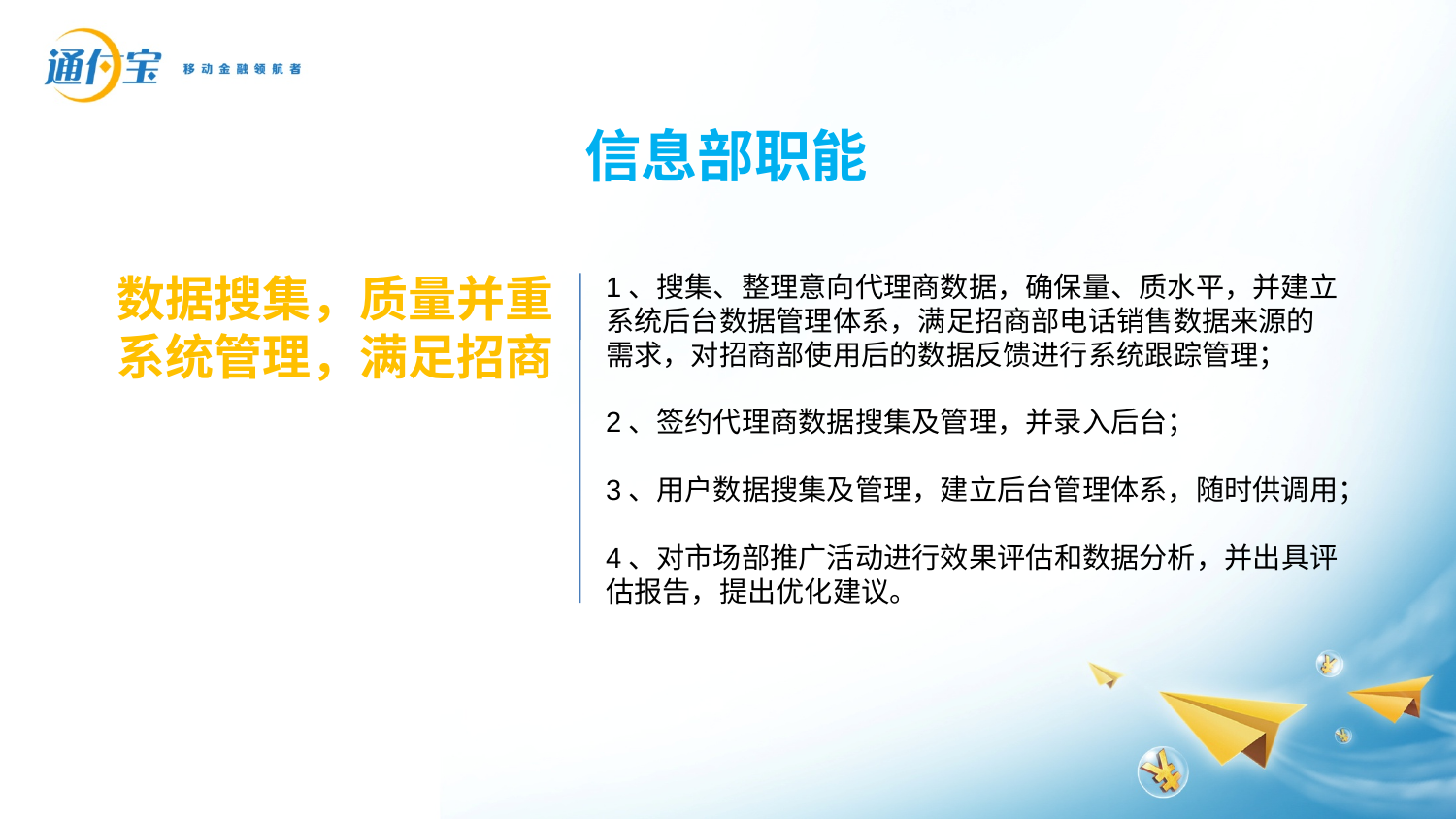

信息部职能
数据搜集，质量并重系统管理，满足招商
1、搜集、整理意向代理商数据，确保量、质水平，并建立系统后台数据管理体系，满足招商部电话销售数据来源的需求，对招商部使用后的数据反馈进行系统跟踪管理；

2、签约代理商数据搜集及管理，并录入后台；

3、用户数据搜集及管理，建立后台管理体系，随时供调用；

4、对市场部推广活动进行效果评估和数据分析，并出具评估报告，提出优化建议。